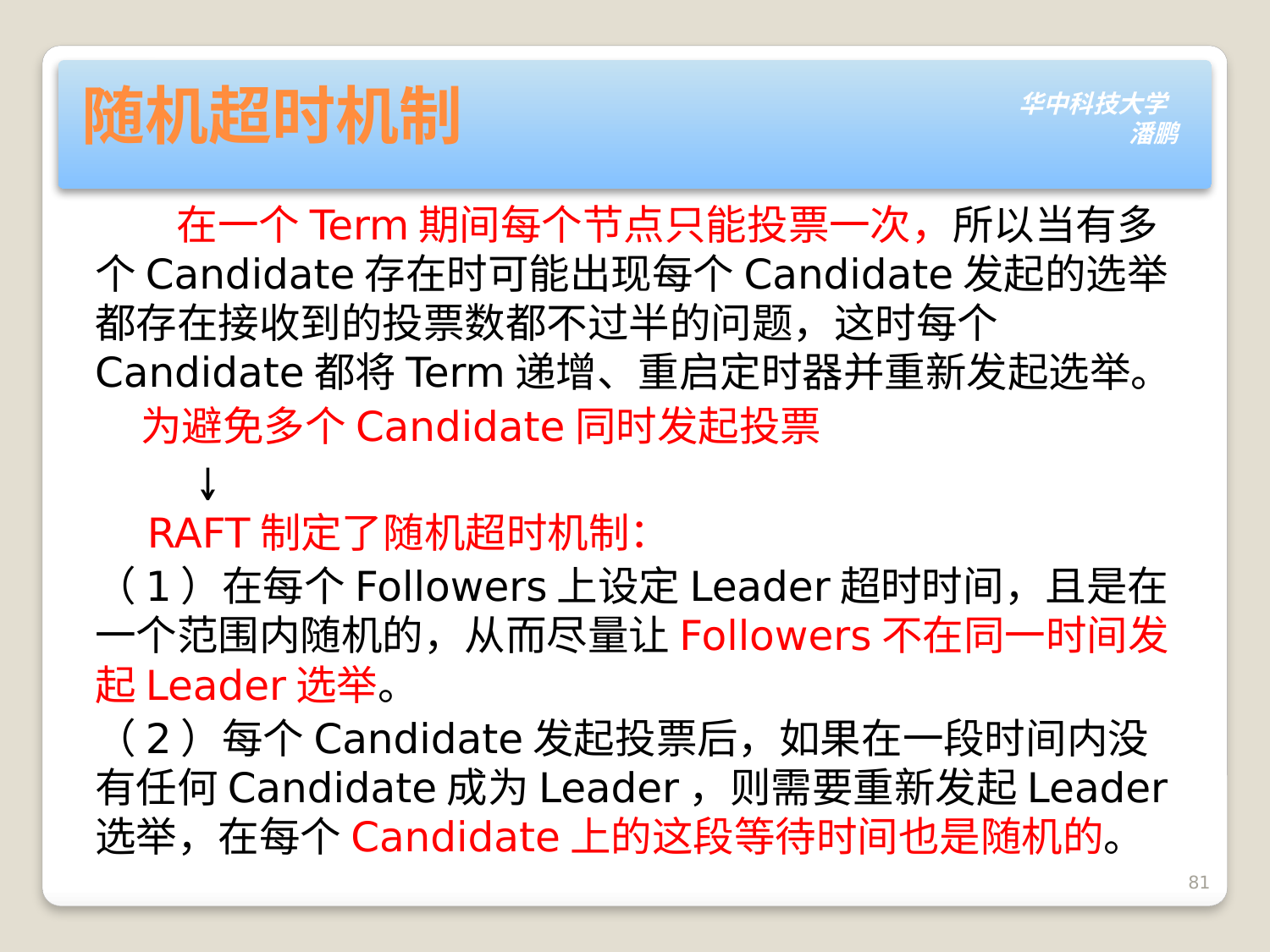

# 随机超时机制
　　在一个Term期间每个节点只能投票一次，所以当有多个Candidate存在时可能出现每个Candidate发起的选举都存在接收到的投票数都不过半的问题，这时每个Candidate都将Term递增、重启定时器并重新发起选举。
    为避免多个Candidate同时发起投票
         ↓
    RAFT制定了随机超时机制：
（1）在每个Followers上设定Leader超时时间，且是在一个范围内随机的，从而尽量让Followers不在同一时间发起Leader选举。
（2）每个Candidate发起投票后，如果在一段时间内没有任何Candidate成为Leader，则需要重新发起Leader选举，在每个Candidate上的这段等待时间也是随机的。

81